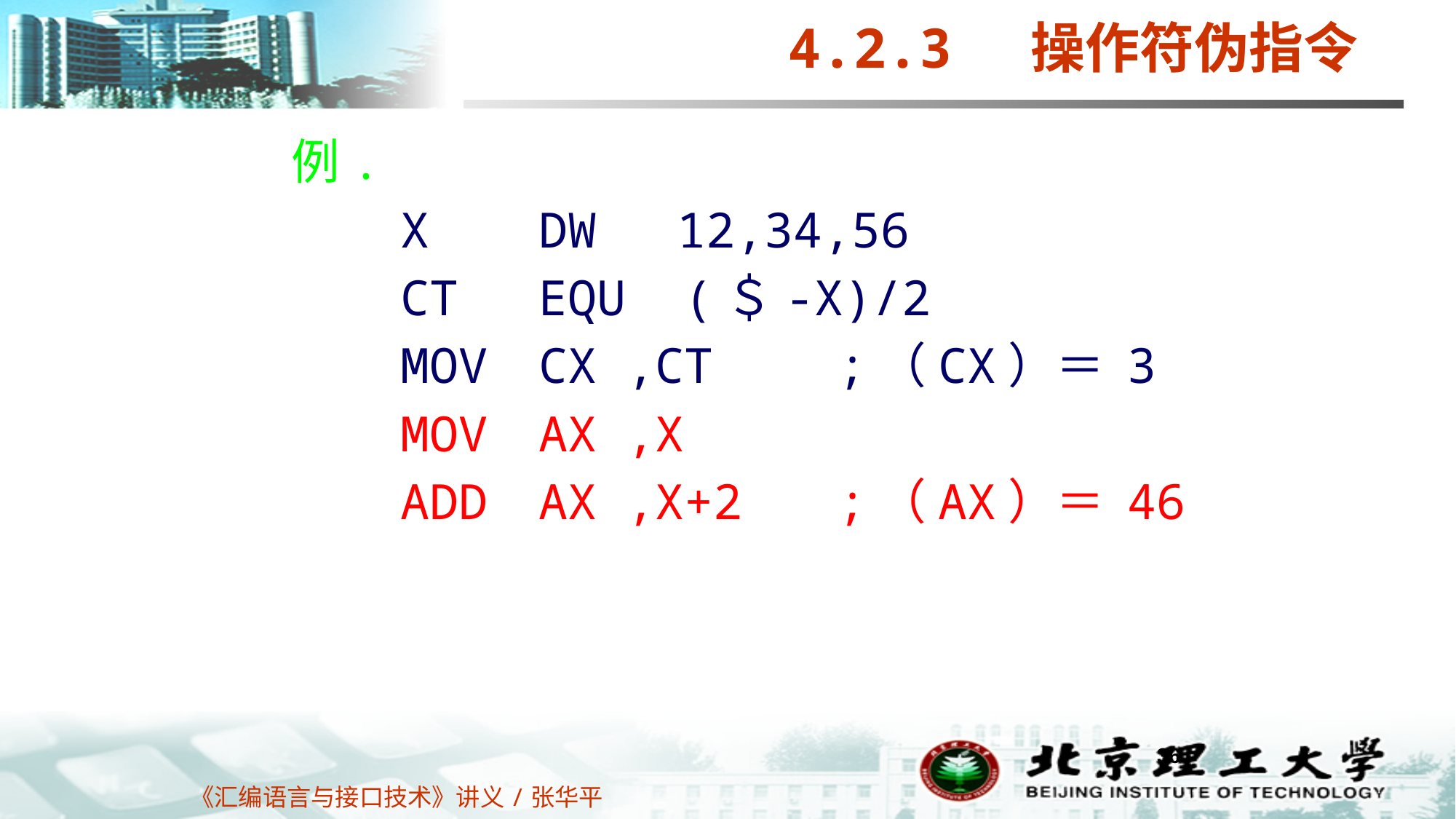

4.2.3  操作符伪指令
例.
	X	 DW	  12,34,56
	CT	 EQU  (＄-X)/2
	MOV	 CX ,CT		;（CX）＝ 3
	MOV	 AX ,X
	ADD	 AX ,X+2	;（AX）＝ 46
36